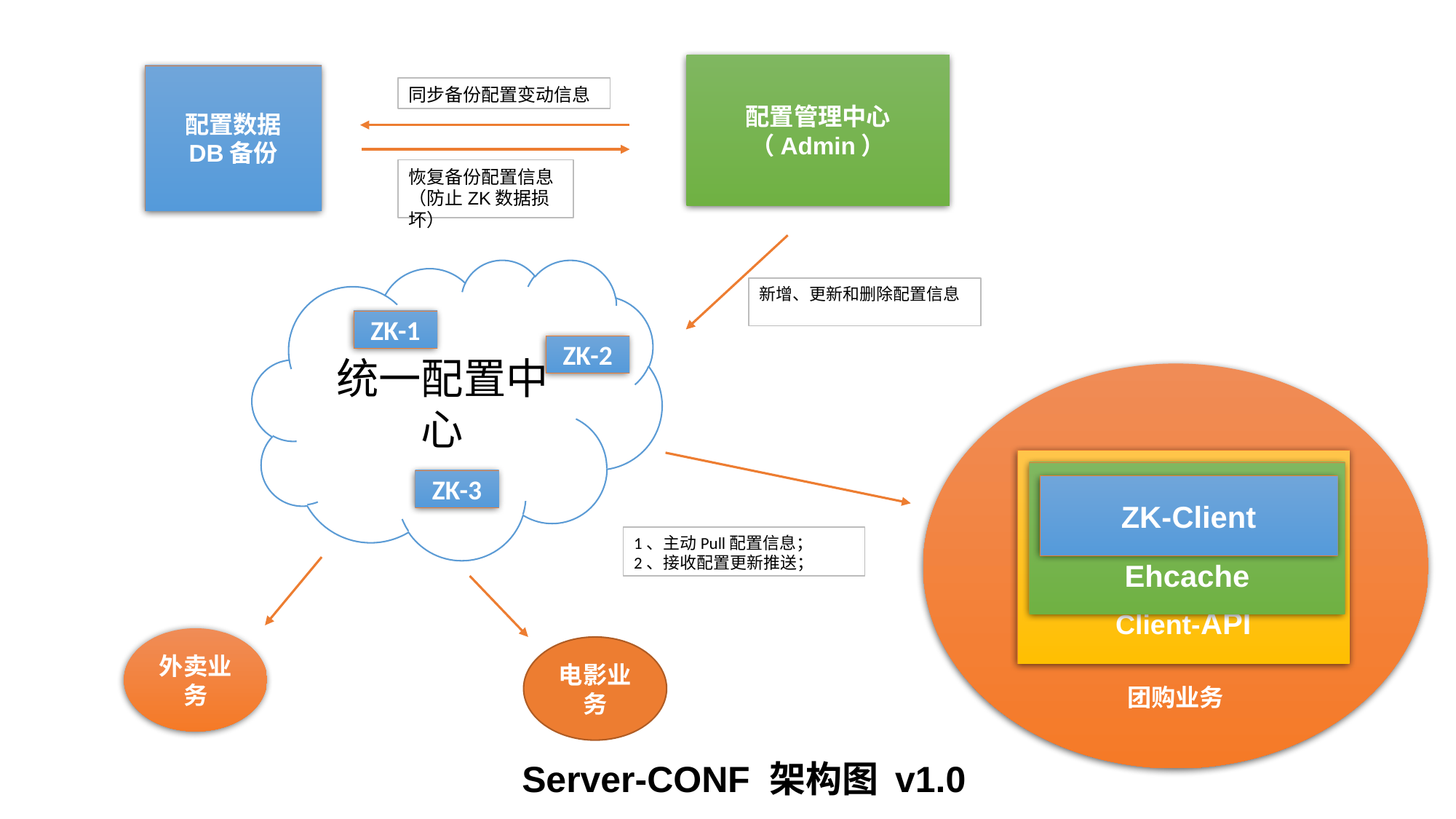

配置管理中心
（Admin）
配置数据
DB备份
同步备份配置变动信息
恢复备份配置信息
（防止ZK数据损坏）

统一配置中心
新增、更新和删除配置信息
ZK-1
ZK-2

团购业务

Client-API

Ehcache

ZK-3
ZK-Client
1、主动Pull配置信息；
2、接收配置更新推送；
外卖业务
电影业务
Server-CONF 架构图 v1.0